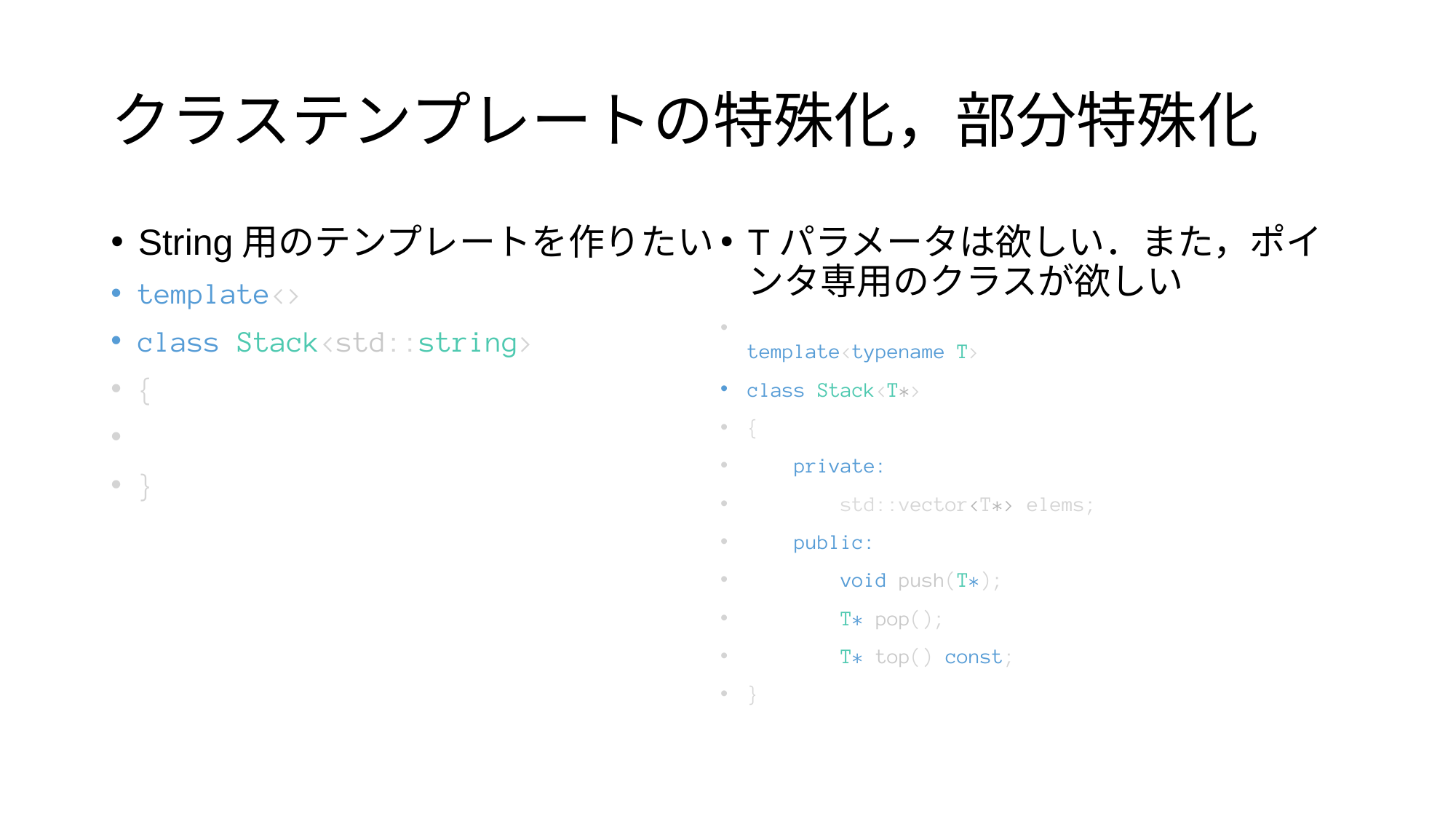

# クラステンプレートの特殊化，部分特殊化
String用のテンプレートを作りたい
template<>
class Stack<std::string>
{

}

Tパラメータは欲しい．また，ポインタ専用のクラスが欲しい
template<typename T>
class Stack<T*>
{
    private:
        std::vector<T*> elems;
    public:
        void push(T*);
        T* pop();
        T* top() const;
}